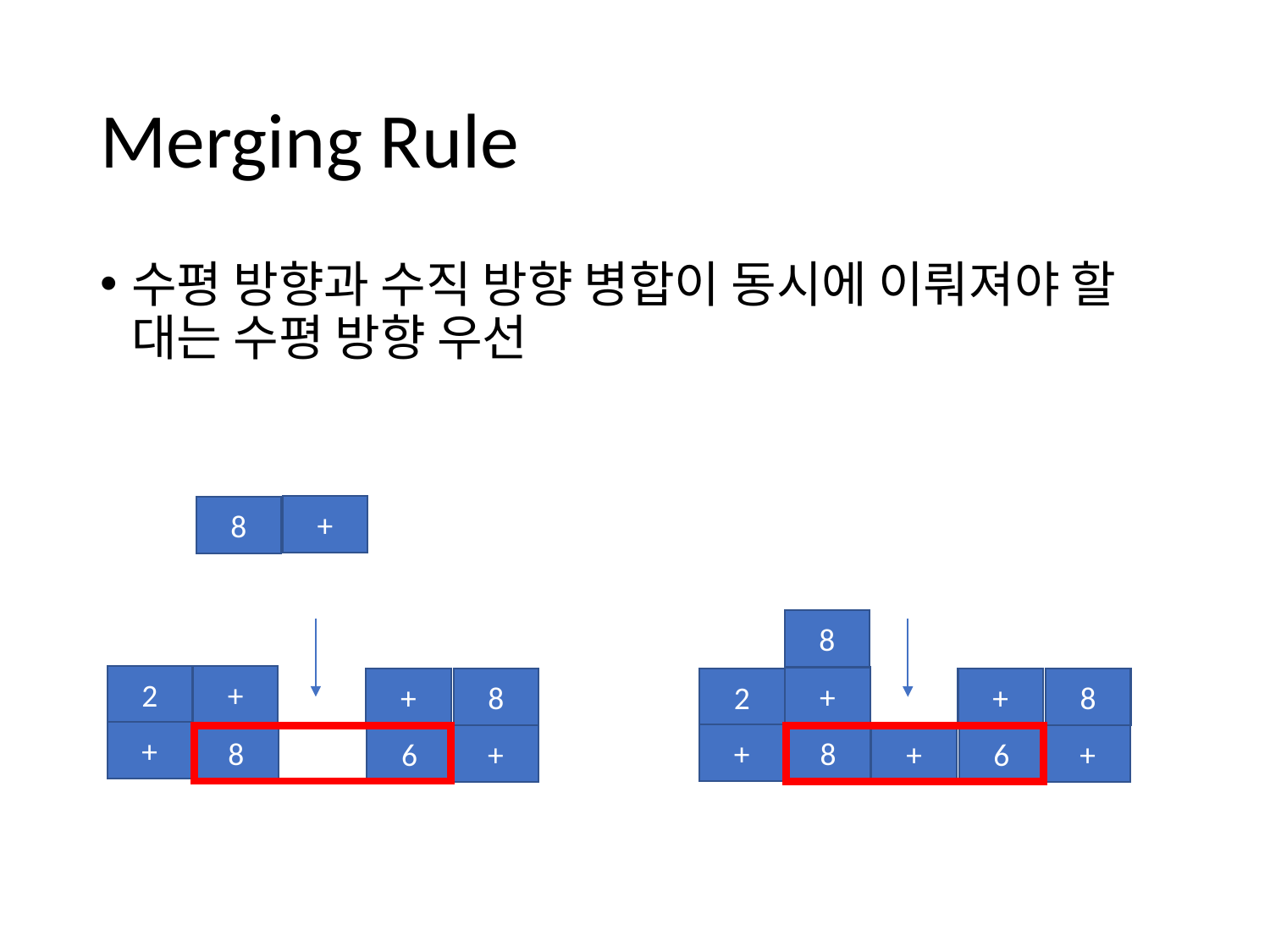

# Merging Rule
수평 방향과 수직 방향 병합이 동시에 이뤄져야 할 대는 수평 방향 우선
+
8
8
2
+
+
+
8
2
+
8
+
8
+
8
6
+
6
+

+